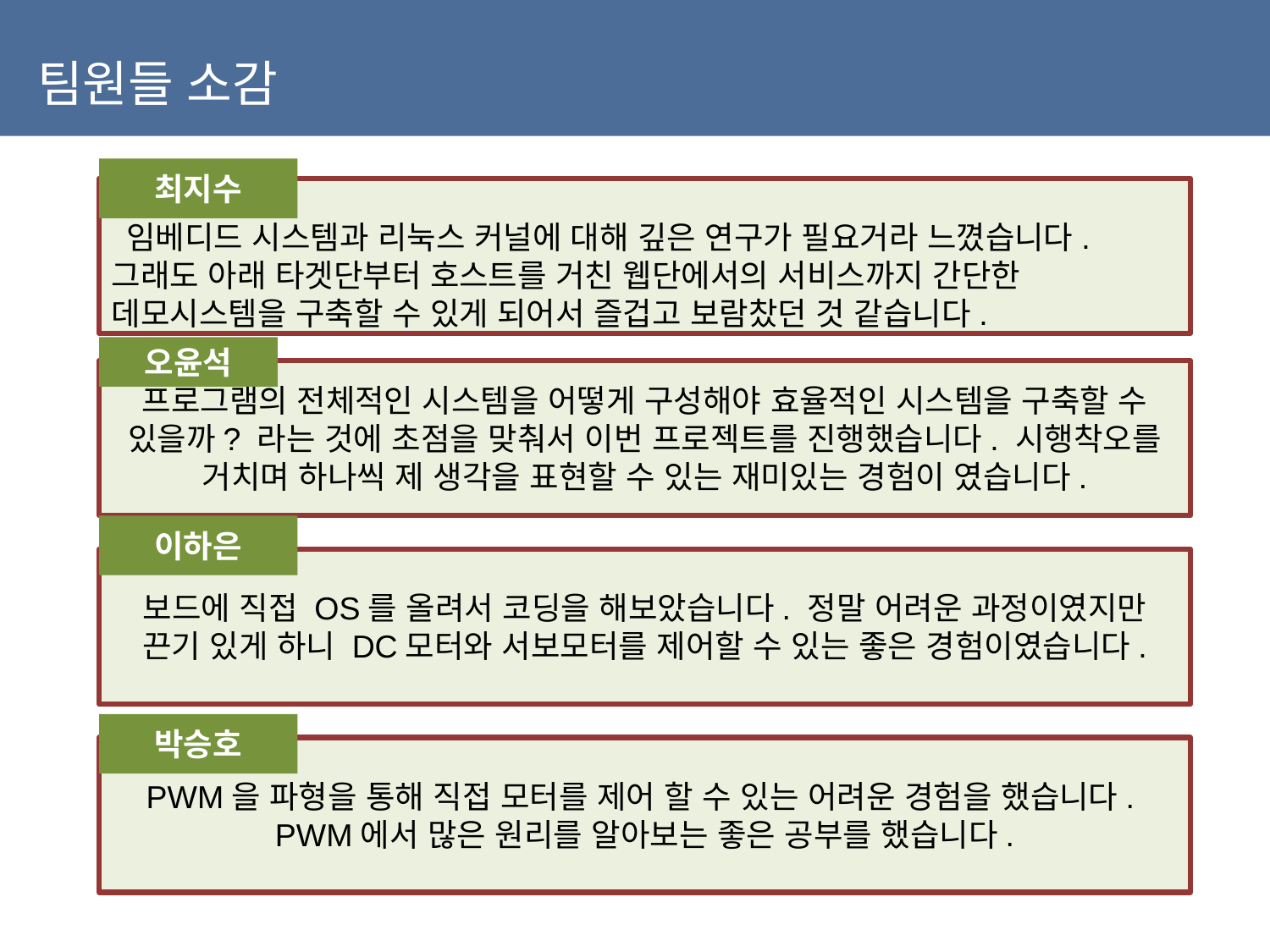

팀원들 소감
최지수
 임베디드 시스템과 리눅스 커널에 대해 깊은 연구가 필요거라 느꼈습니다.
그래도 아래 타겟단부터 호스트를 거친 웹단에서의 서비스까지 간단한 데모시스템을 구축할 수 있게 되어서 즐겁고 보람찼던 것 같습니다.
오윤석
프로그램의 전체적인 시스템을 어떻게 구성해야 효율적인 시스템을 구축할 수 있을까? 라는 것에 초점을 맞춰서 이번 프로젝트를 진행했습니다. 시행착오를 거치며 하나씩 제 생각을 표현할 수 있는 재미있는 경험이 였습니다.
이하은
보드에 직접 OS를 올려서 코딩을 해보았습니다. 정말 어려운 과정이였지만 끈기 있게 하니 DC모터와 서보모터를 제어할 수 있는 좋은 경험이였습니다.
박승호
PWM을 파형을 통해 직접 모터를 제어 할 수 있는 어려운 경험을 했습니다.
PWM에서 많은 원리를 알아보는 좋은 공부를 했습니다.